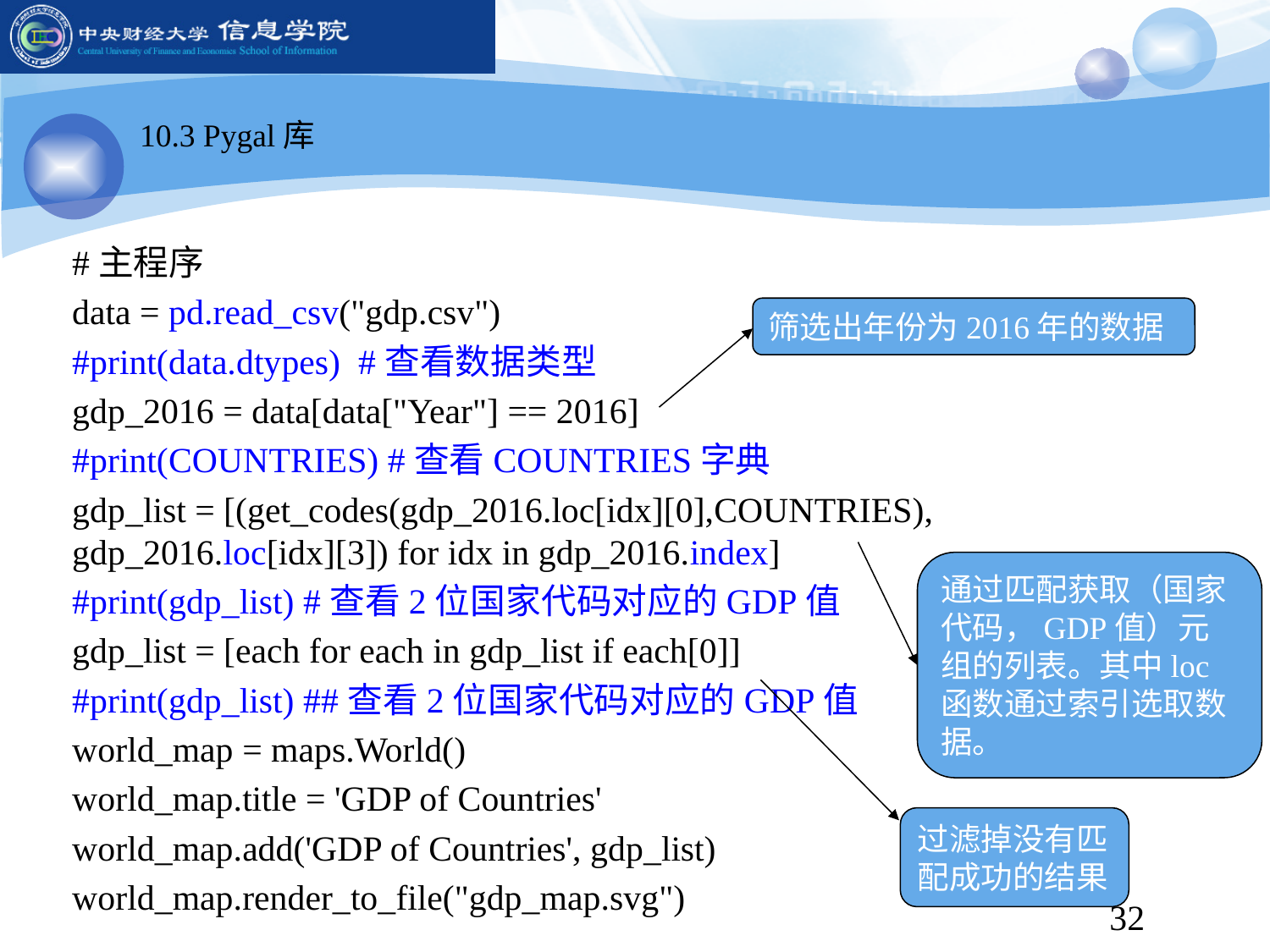

10.3 Pygal库
#主程序
data = pd.read_csv("gdp.csv")
#print(data.dtypes)  #查看数据类型
gdp_2016 = data[data["Year"] == 2016]
#print(COUNTRIES) #查看COUNTRIES字典
gdp_list = [(get_codes(gdp_2016.loc[idx][0],COUNTRIES), gdp_2016.loc[idx][3]) for idx in gdp_2016.index]
#print(gdp_list) #查看2位国家代码对应的GDP值
gdp_list = [each for each in gdp_list if each[0]]
#print(gdp_list) ##查看2位国家代码对应的GDP值
world_map = maps.World()
world_map.title = 'GDP of Countries'
world_map.add('GDP of Countries', gdp_list)
world_map.render_to_file("gdp_map.svg")
筛选出年份为2016年的数据
通过匹配获取（国家代码，GDP值）元组的列表。其中loc函数通过索引选取数据。
过滤掉没有匹配成功的结果